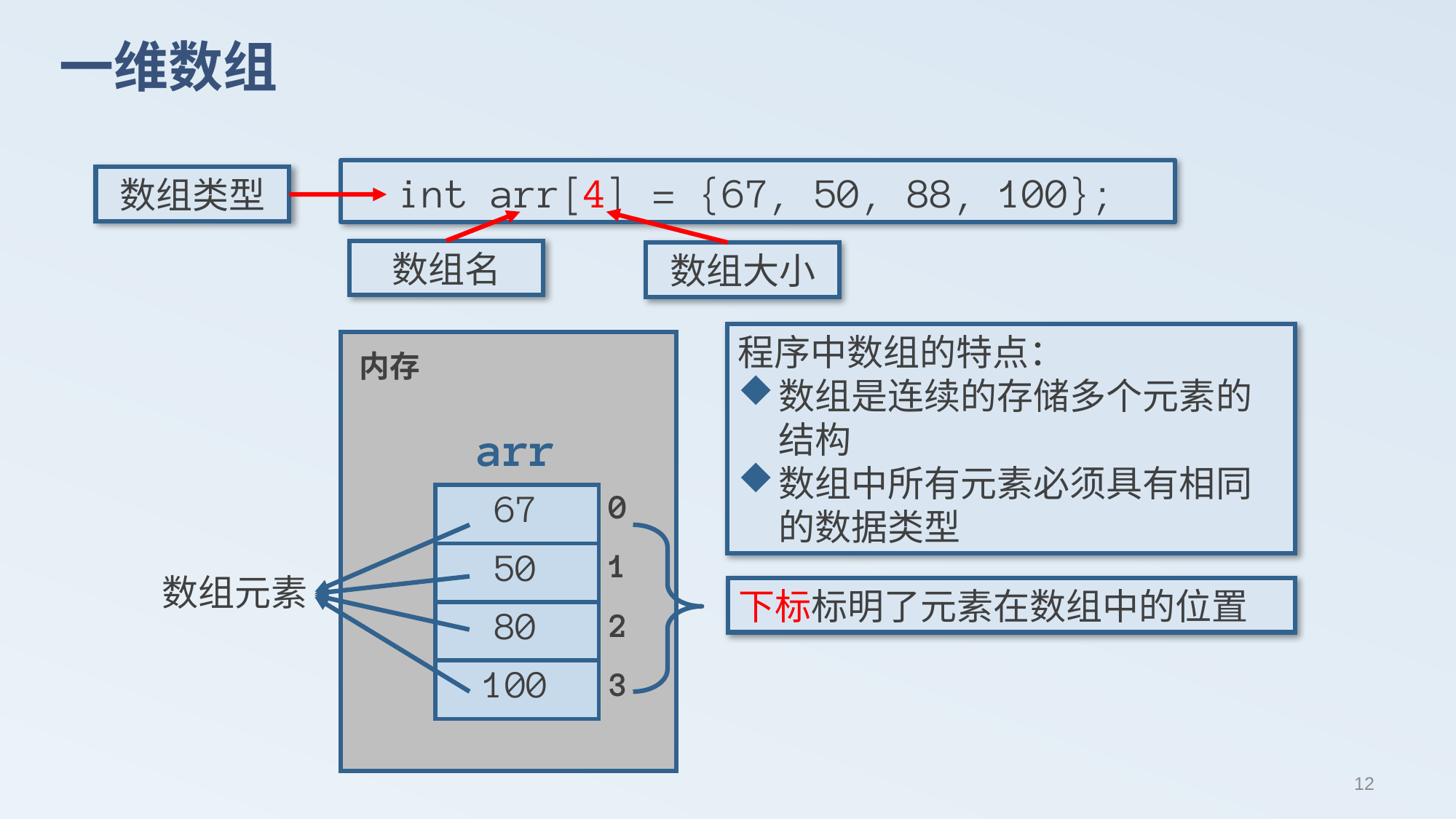

# 一维数组
int arr[4] = {67, 50, 88, 100};
数组类型

数组名
数组大小
程序中数组的特点：
数组是连续的存储多个元素的结构
数组中所有元素必须具有相同的数据类型

内存
arr
0
1
2
3
| 67 |
| --- |
| 50 |
| 80 |
| 100 |

数组元素

下标标明了元素在数组中的位置